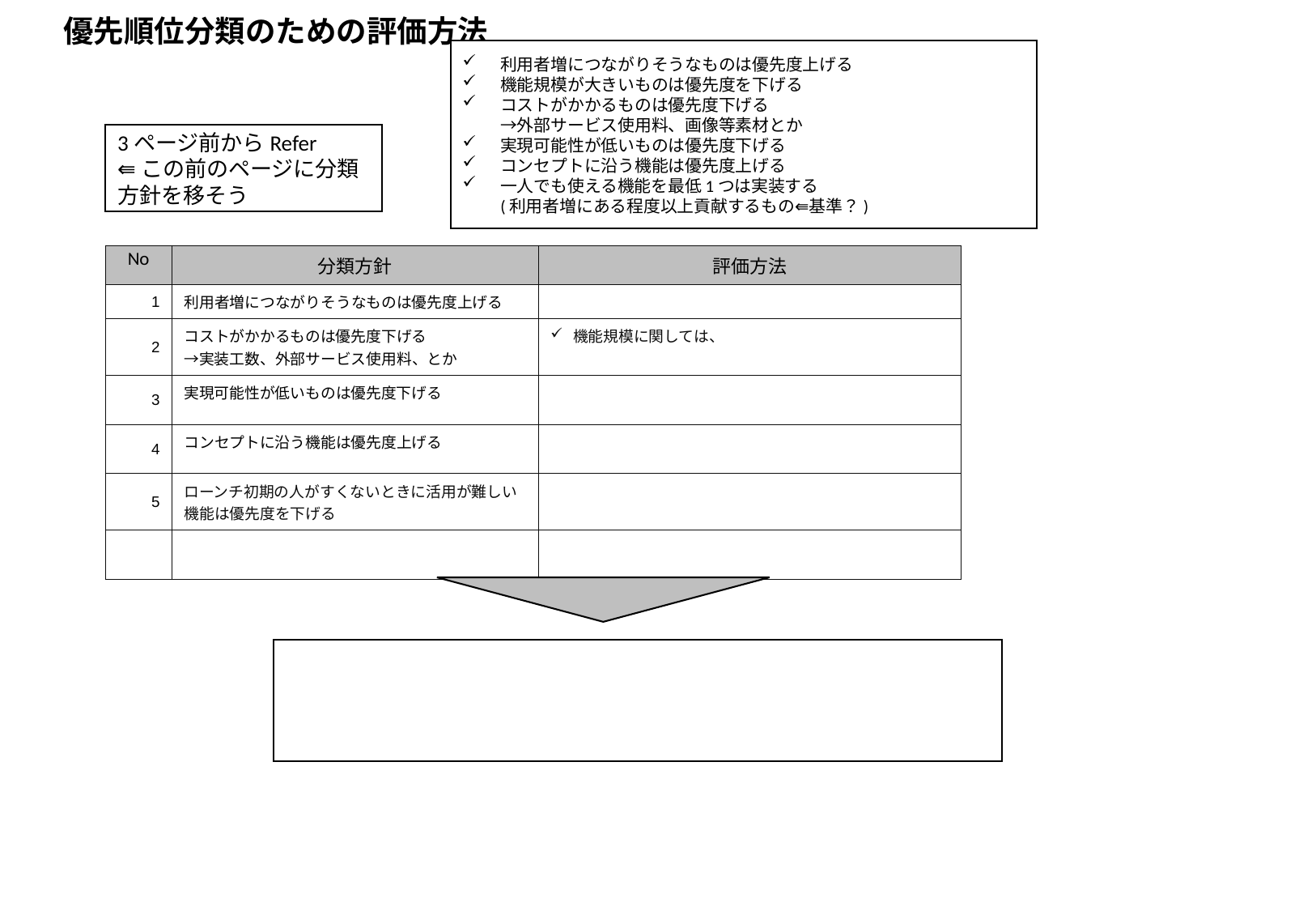

優先順位分類のための評価方法
利用者増につながりそうなものは優先度上げる
機能規模が大きいものは優先度を下げる
コストがかかるものは優先度下げる
→外部サービス使用料、画像等素材とか
実現可能性が低いものは優先度下げる
コンセプトに沿う機能は優先度上げる
一人でも使える機能を最低1つは実装する
(利用者増にある程度以上貢献するもの⇚基準？)
3ページ前からRefer
⇚この前のページに分類方針を移そう
| No | 分類方針 | 評価方法 |
| --- | --- | --- |
| 1 | 利用者増につながりそうなものは優先度上げる |  |
| 2 | コストがかかるものは優先度下げる →実装工数、外部サービス使用料、とか | 機能規模に関しては、 |
| 3 | 実現可能性が低いものは優先度下げる |  |
| 4 | コンセプトに沿う機能は優先度上げる |  |
| 5 | ローンチ初期の人がすくないときに活用が難しい機能は優先度を下げる |  |
|  |  |  |